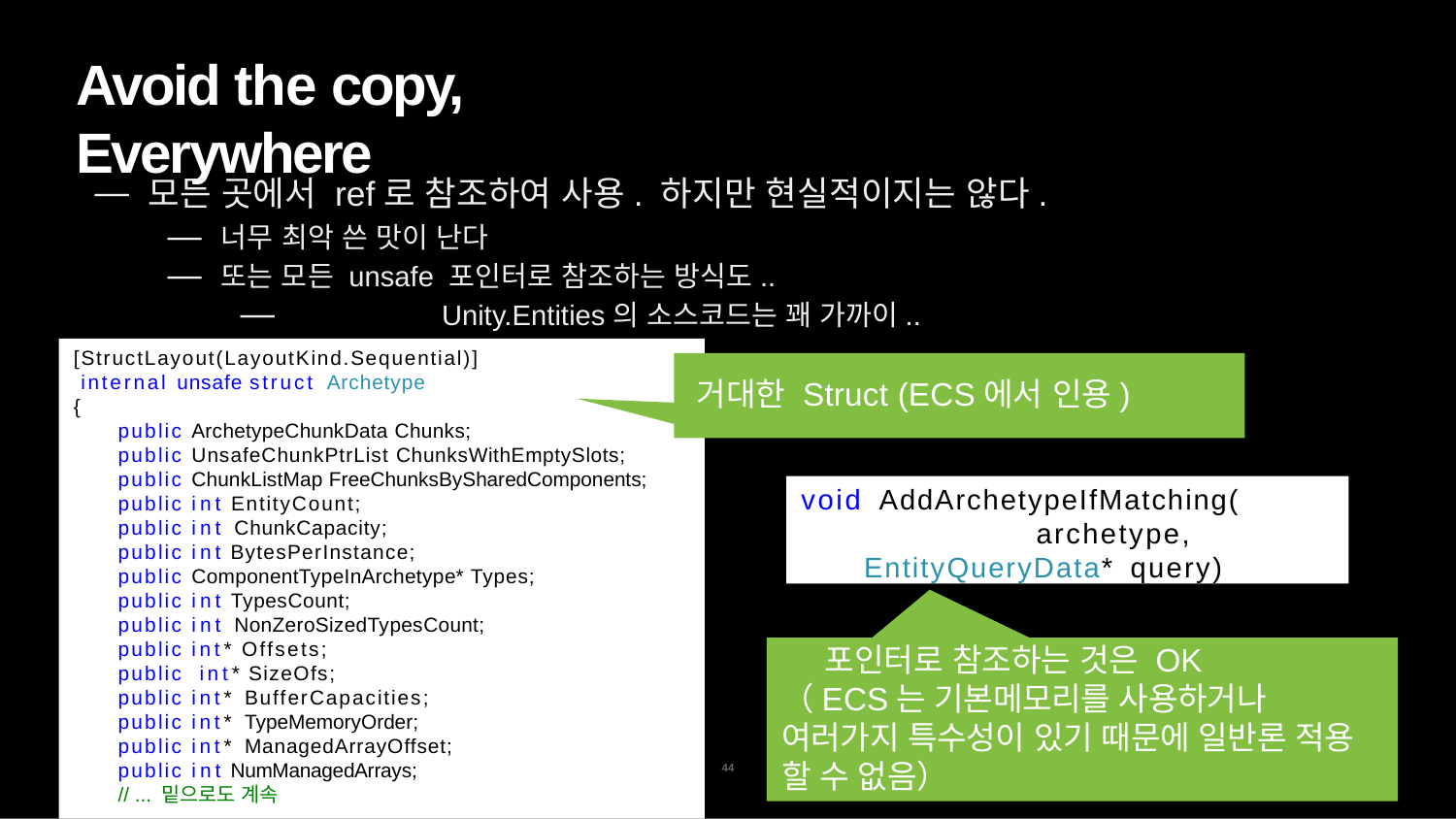

# Avoid the copy, Everywhere
모든 곳에서 ref로 참조하여 사용. 하지만 현실적이지는 않다.
너무 최악 쓴 맛이 난다
또는 모든 unsafe 포인터로 참조하는 방식도..
—	Unity.Entities의 소스코드는 꽤 가까이..

[StructLayout(LayoutKind.Sequential)]  internal unsafe struct Archetype
{
public ArchetypeChunkData Chunks;
public UnsafeChunkPtrList ChunksWithEmptySlots;  public ChunkListMap FreeChunksBySharedComponents;  public int EntityCount;
public int ChunkCapacity;  public int BytesPerInstance;
public ComponentTypeInArchetype* Types;  public int TypesCount;
public int NonZeroSizedTypesCount;  public int* Offsets;
public  int* SizeOfs;
public int* BufferCapacities;  public int* TypeMemoryOrder;  public int* ManagedArrayOffset;  public int NumManagedArrays;
// ... 밑으로도 계속

거대한 Struct (ECS에서 인용)
void AddArchetypeIfMatching(
archetype,
EntityQueryData* query)
Archetype*

포인터로 참조하는 것은 OK
（ECS는 기본메모리를 사용하거나 여러가지 특수성이 있기 때문에 일반론 적용 할 수 없음）
44